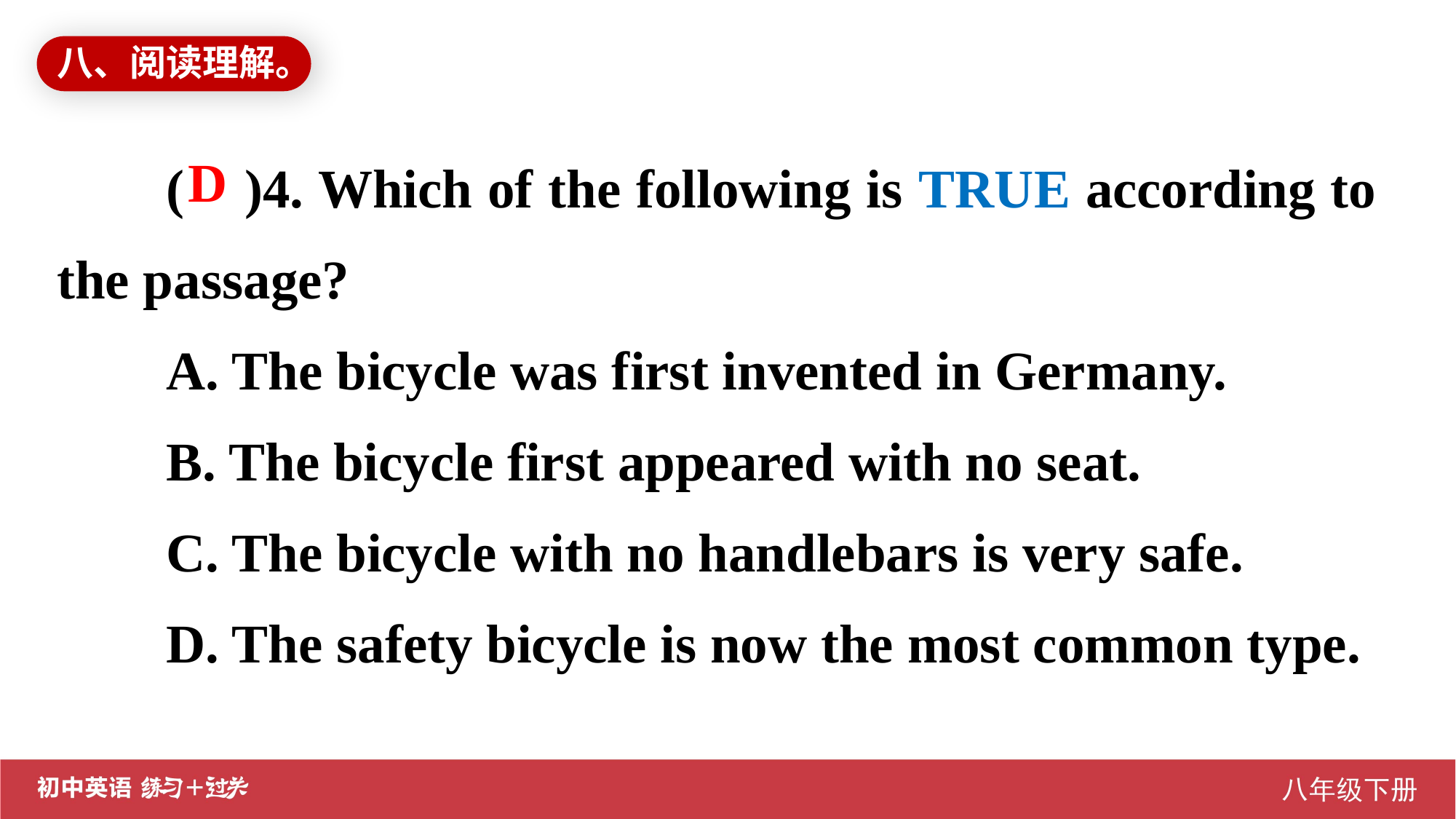

八、阅读理解。

(    )4. Which of the following is TRUE according to the passage?
A. The bicycle was first invented in Germany.
B. The bicycle first appeared with no seat.
C. The bicycle with no handlebars is very safe.
D. The safety bicycle is now the most common type.
D